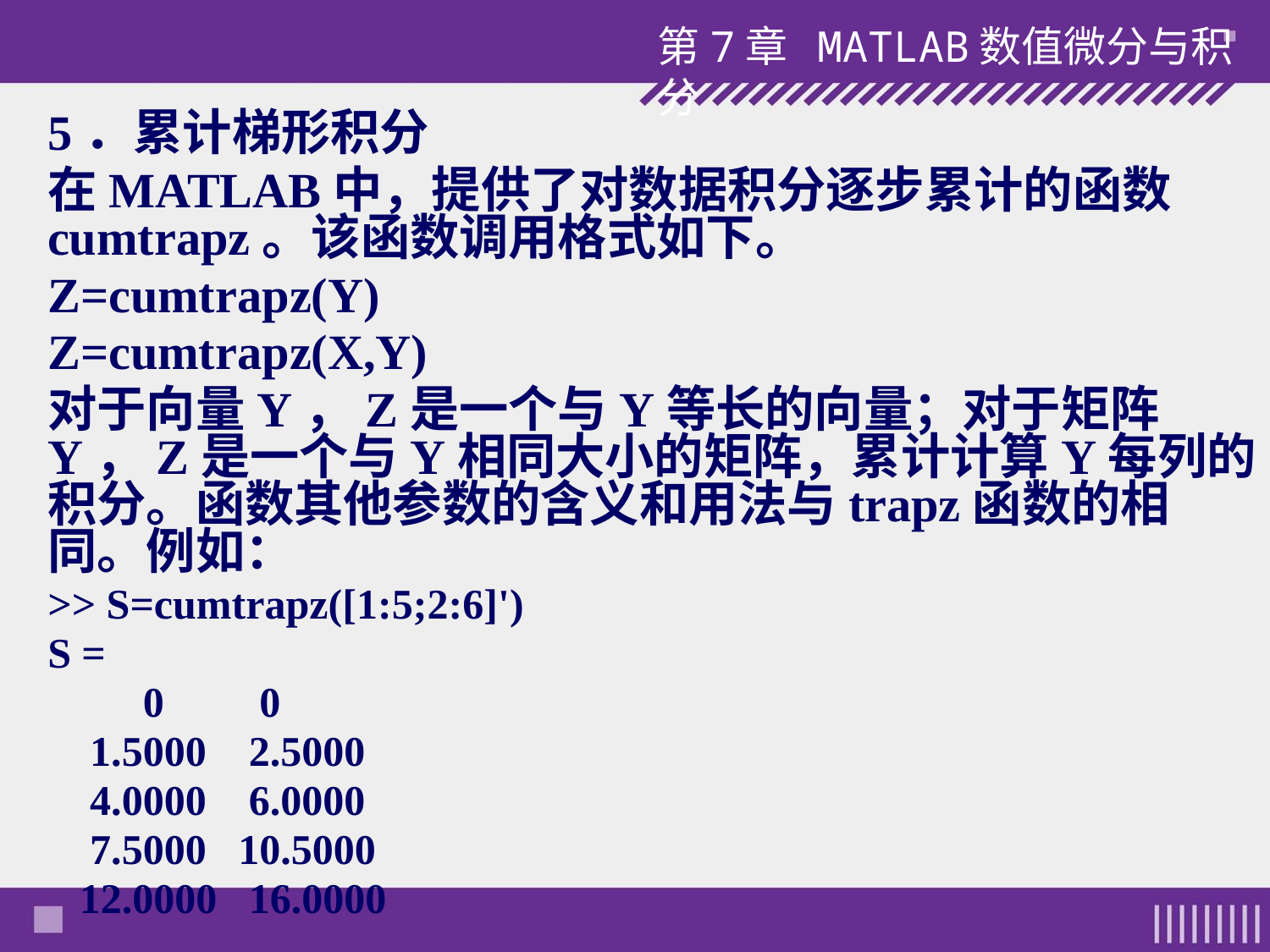

第7章  MATLAB数值微分与积分
5．累计梯形积分
在MATLAB中，提供了对数据积分逐步累计的函数cumtrapz。该函数调用格式如下。
Z=cumtrapz(Y)
Z=cumtrapz(X,Y)
对于向量Y，Z是一个与Y等长的向量；对于矩阵Y，Z是一个与Y相同大小的矩阵，累计计算Y每列的积分。函数其他参数的含义和用法与trapz函数的相同。例如：
>> S=cumtrapz([1:5;2:6]')
S =
         0         0
    1.5000    2.5000
    4.0000    6.0000
    7.5000   10.5000
   12.0000   16.0000